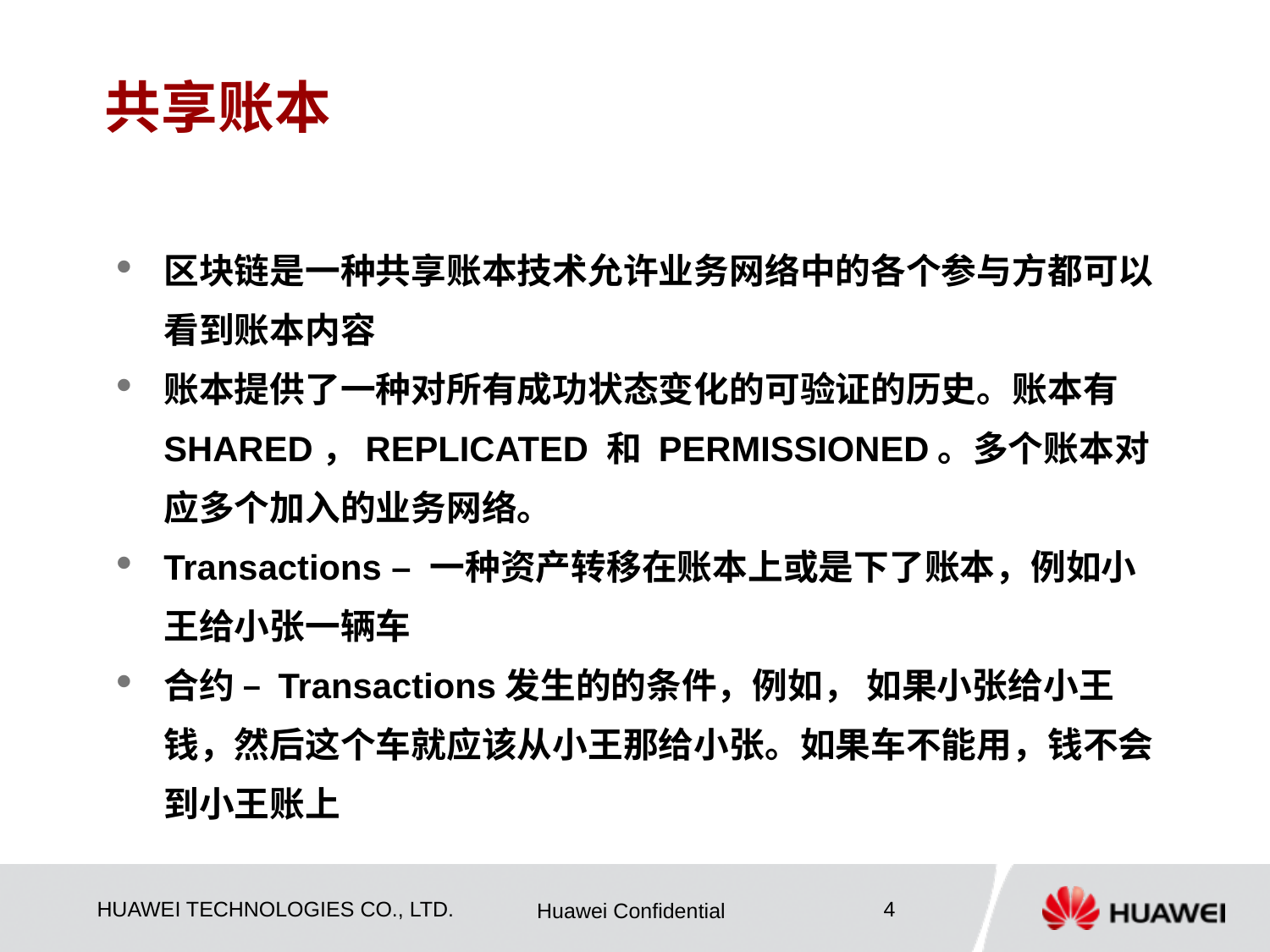

# 共享账本
区块链是一种共享账本技术允许业务网络中的各个参与方都可以看到账本内容
账本提供了一种对所有成功状态变化的可验证的历史。账本有SHARED，REPLICATED 和 PERMISSIONED。多个账本对应多个加入的业务网络。
Transactions – 一种资产转移在账本上或是下了账本，例如小王给小张一辆车
合约 – Transactions发生的的条件，例如， 如果小张给小王钱，然后这个车就应该从小王那给小张。如果车不能用，钱不会到小王账上